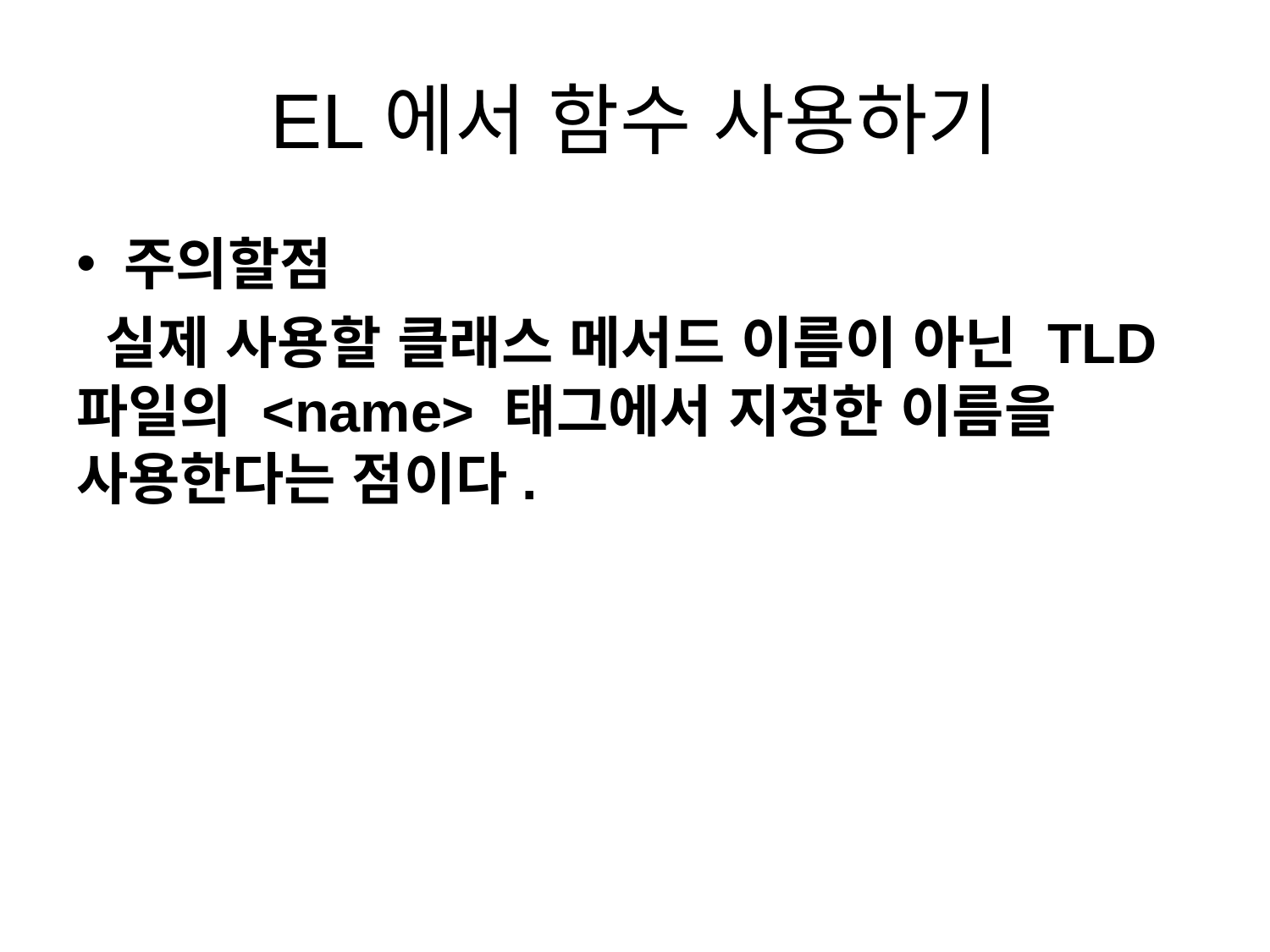

# EL에서 함수 사용하기
주의할점
 실제 사용할 클래스 메서드 이름이 아닌 TLD파일의 <name> 태그에서 지정한 이름을 사용한다는 점이다.